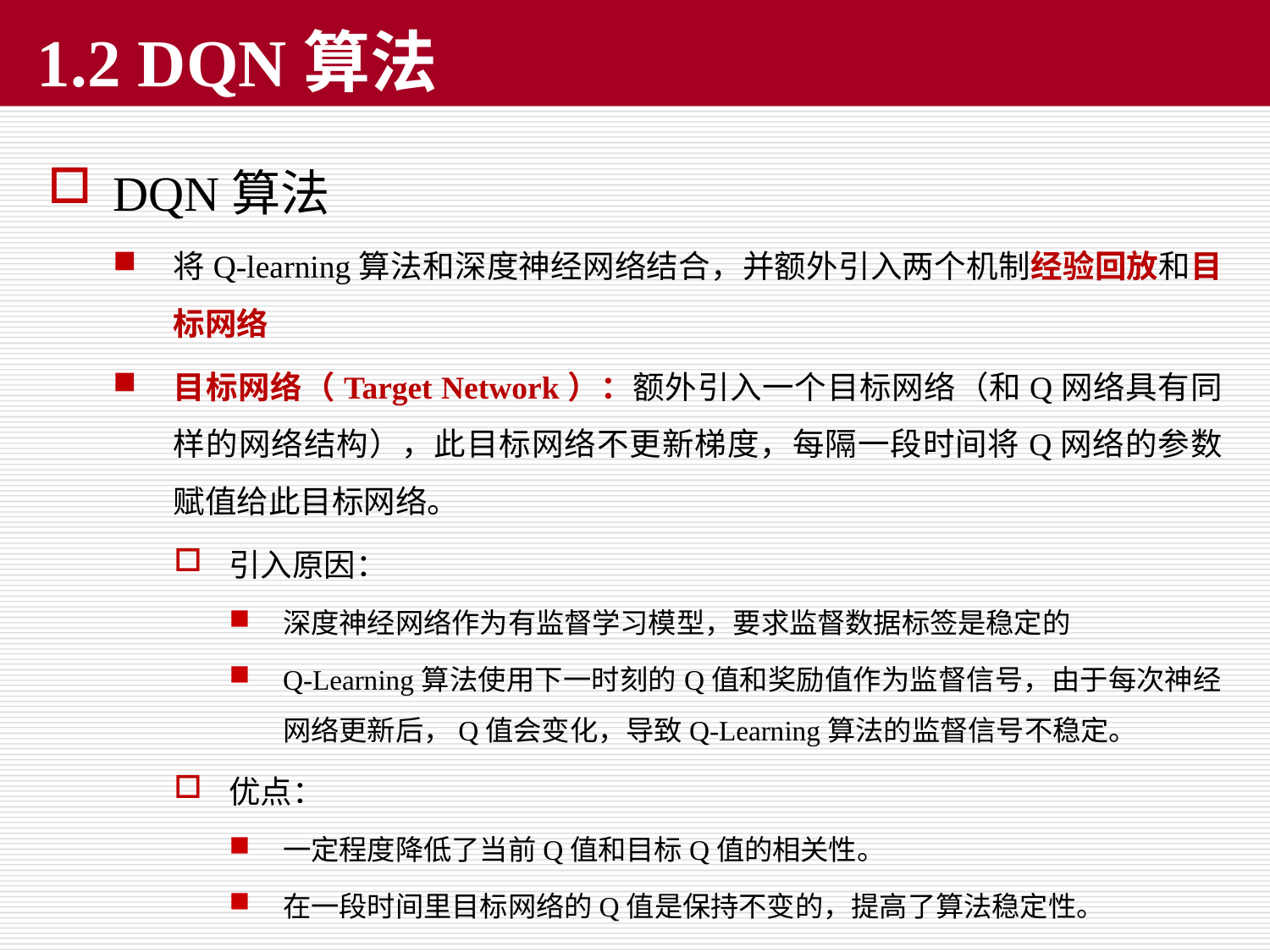

# 1.2 DQN算法
DQN算法
将Q-learning算法和深度神经网络结合，并额外引入两个机制经验回放和目标网络
目标网络（Target Network）：额外引入一个目标网络（和Q网络具有同样的网络结构），此目标网络不更新梯度，每隔一段时间将Q网络的参数赋值给此目标网络。
引入原因：
深度神经网络作为有监督学习模型，要求监督数据标签是稳定的
Q-Learning算法使用下一时刻的Q值和奖励值作为监督信号，由于每次神经网络更新后，Q值会变化，导致Q-Learning算法的监督信号不稳定。
优点：
一定程度降低了当前Q值和目标Q值的相关性。
在一段时间里目标网络的Q值是保持不变的，提高了算法稳定性。

6